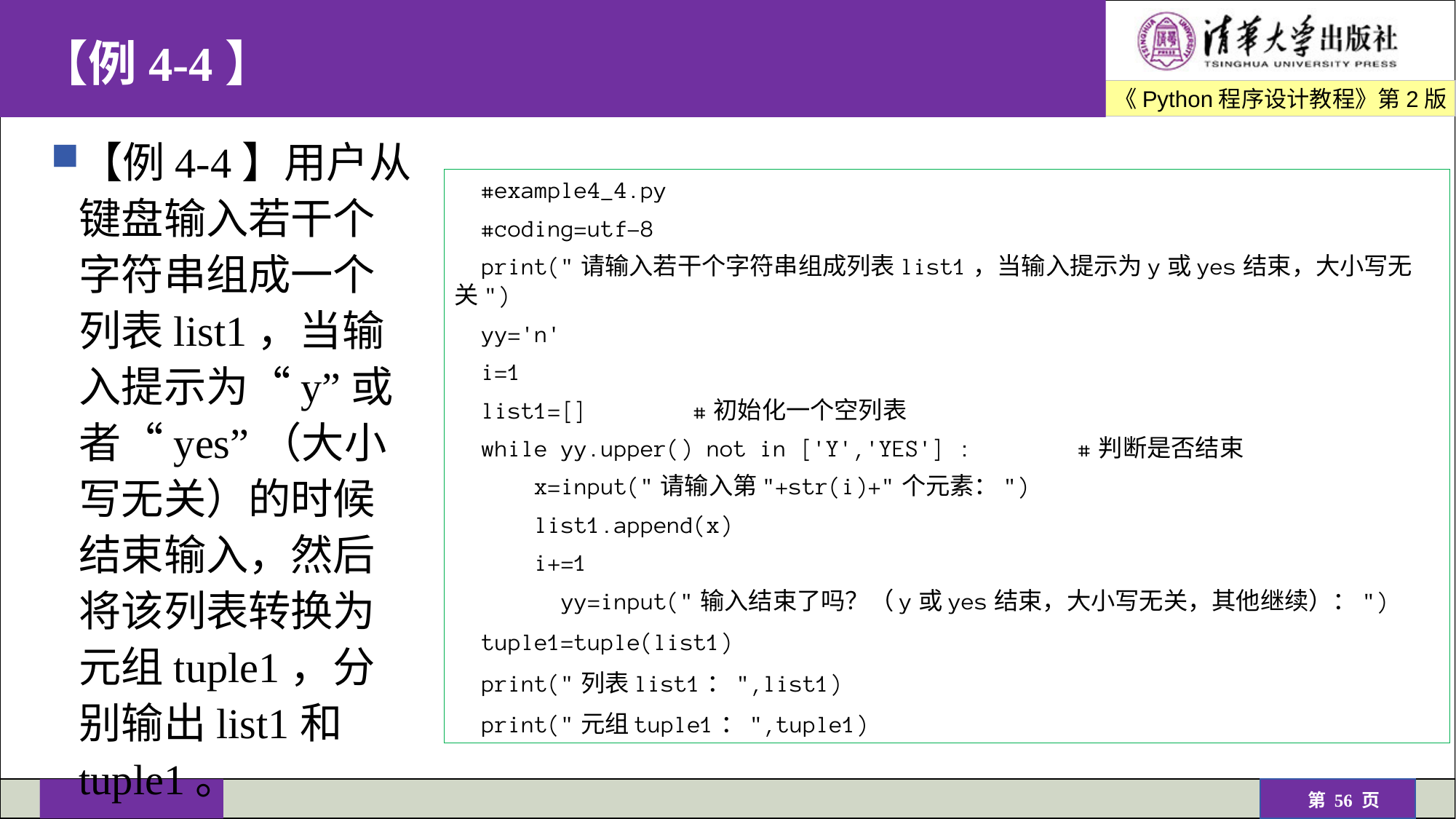

# 【例4-4】
【例4-4】用户从键盘输入若干个字符串组成一个列表list1，当输入提示为“y”或者“yes”（大小写无关）的时候结束输入，然后将该列表转换为元组tuple1，分别输出list1和tuple1。
#example4_4.py
#coding=utf-8
print("请输入若干个字符串组成列表list1，当输入提示为y或yes结束，大小写无关")
yy='n'
i=1
list1=[]        #初始化一个空列表
while yy.upper() not in ['Y','YES'] :        #判断是否结束
    x=input("请输入第"+str(i)+"个元素：")
    list1.append(x)
    i+=1
      yy=input("输入结束了吗？（y或yes结束，大小写无关，其他继续）：")
tuple1=tuple(list1)
print("列表list1：",list1)
print("元组tuple1：",tuple1)